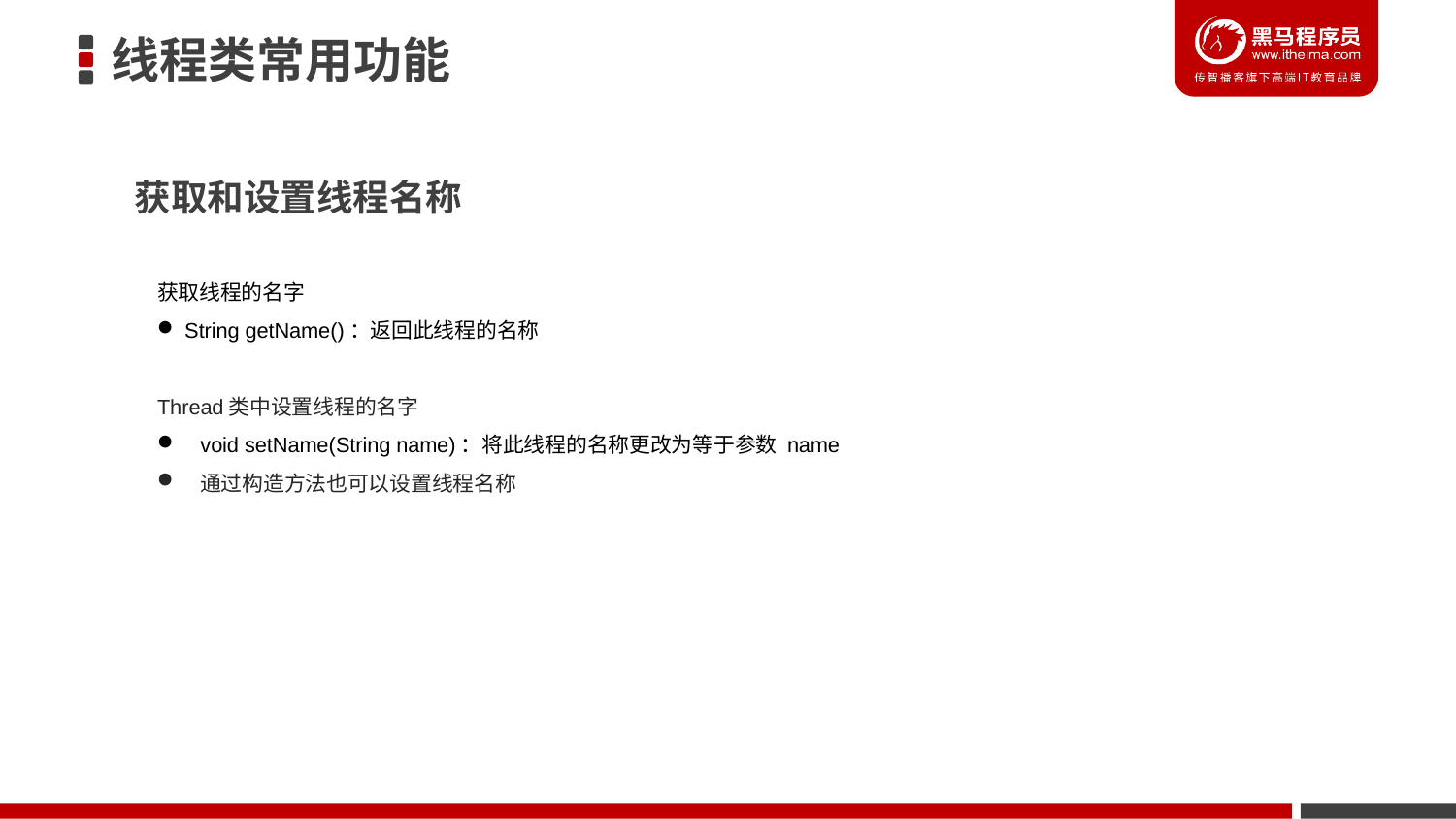

线程类常用功能
获取和设置线程名称
获取线程的名字
String getName​()：返回此线程的名称

Thread类中设置线程的名字
void setName​(String name)：将此线程的名称更改为等于参数 name
通过构造方法也可以设置线程名称